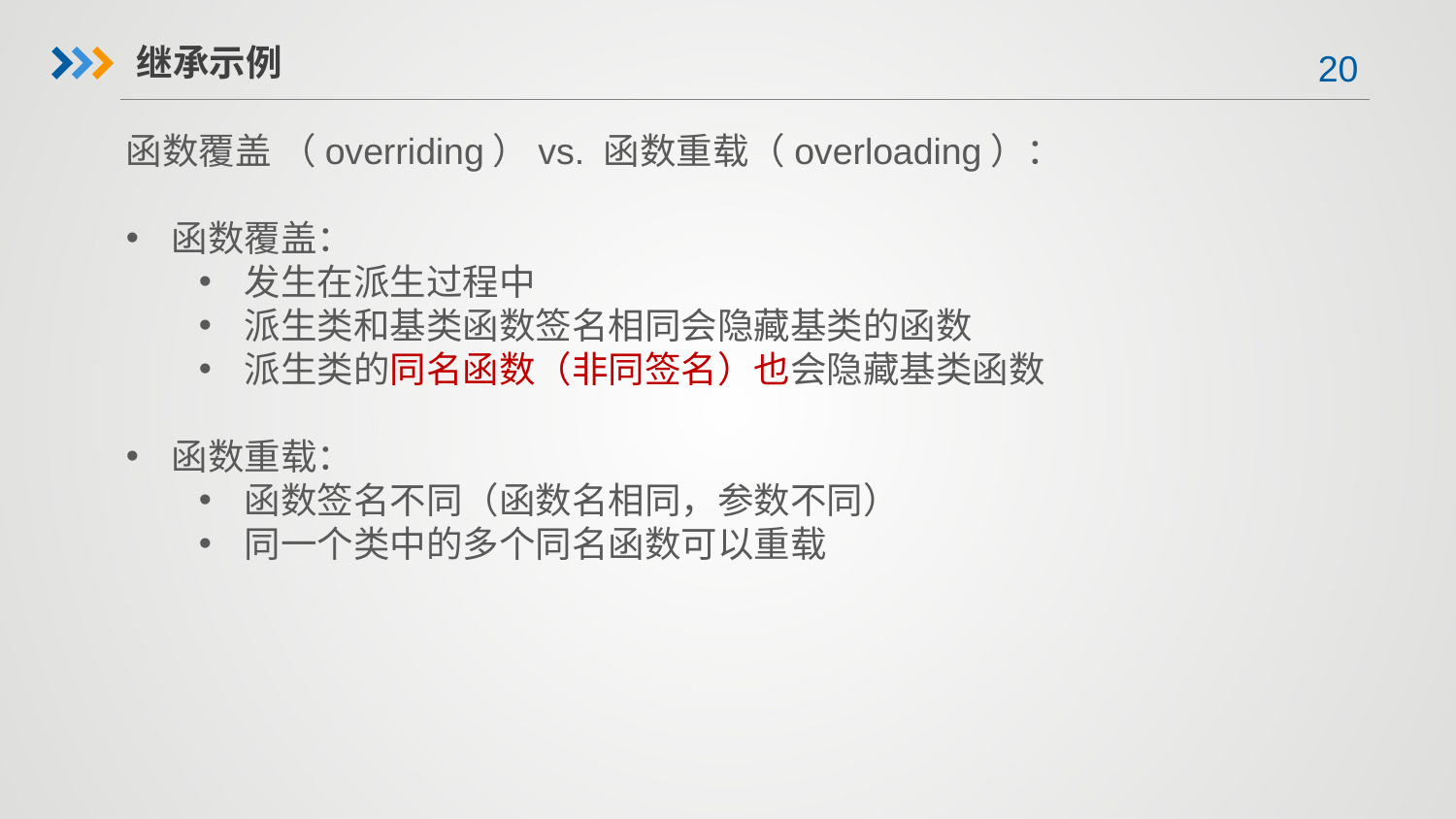

继承示例
函数覆盖 （overriding）vs. 函数重载（overloading）：

函数覆盖：
发生在派生过程中
派生类和基类函数签名相同会隐藏基类的函数
派生类的同名函数（非同签名）也会隐藏基类函数

函数重载：
函数签名不同（函数名相同，参数不同）
同一个类中的多个同名函数可以重载